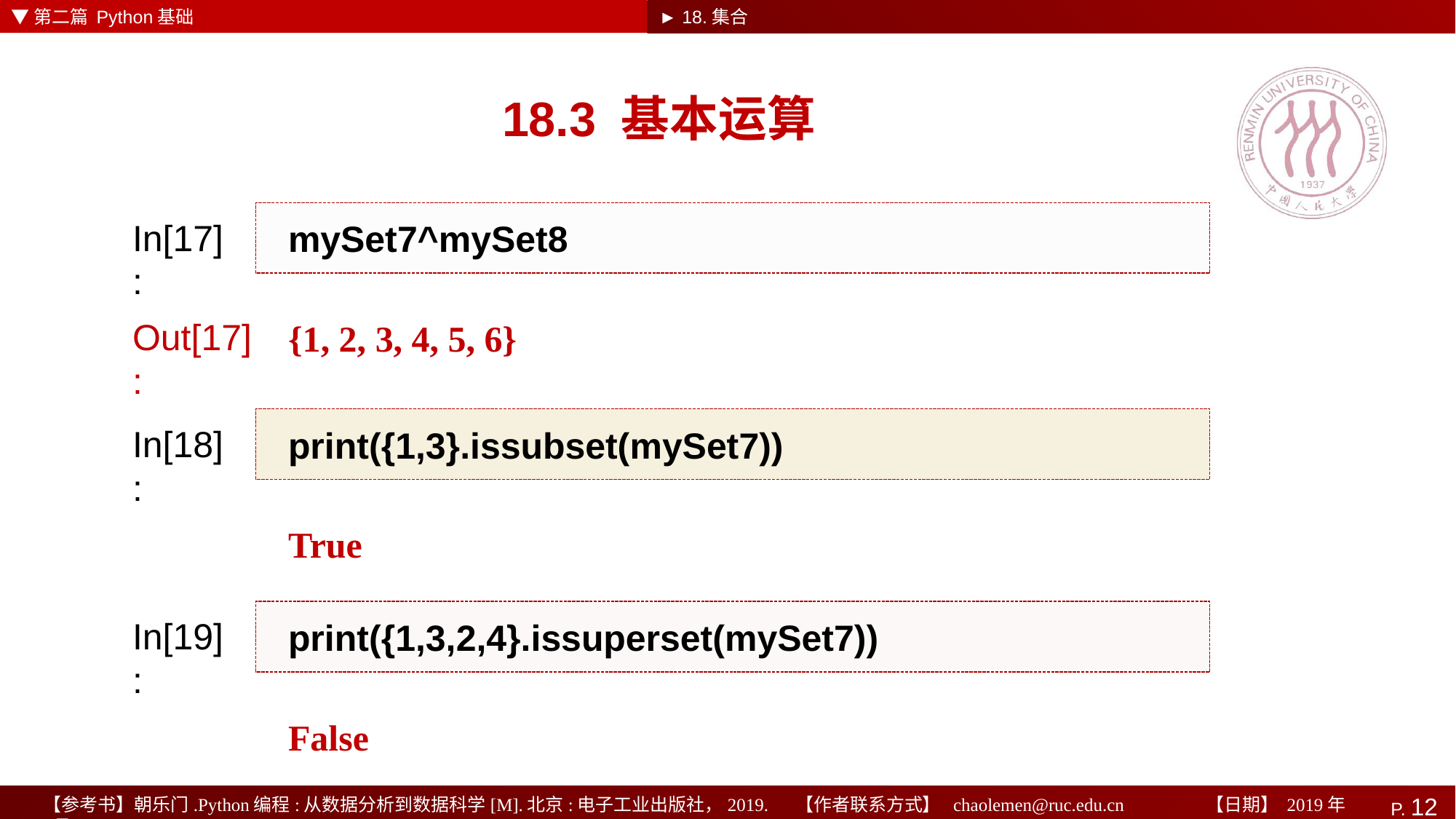

▼第二篇 Python基础
► 18.集合
# 18.3 基本运算
mySet7^mySet8
In[17]:
{1, 2, 3, 4, 5, 6}
Out[17]:
print({1,3}.issubset(mySet7))
In[18]:
True
print({1,3,2,4}.issuperset(mySet7))
In[19]:
False